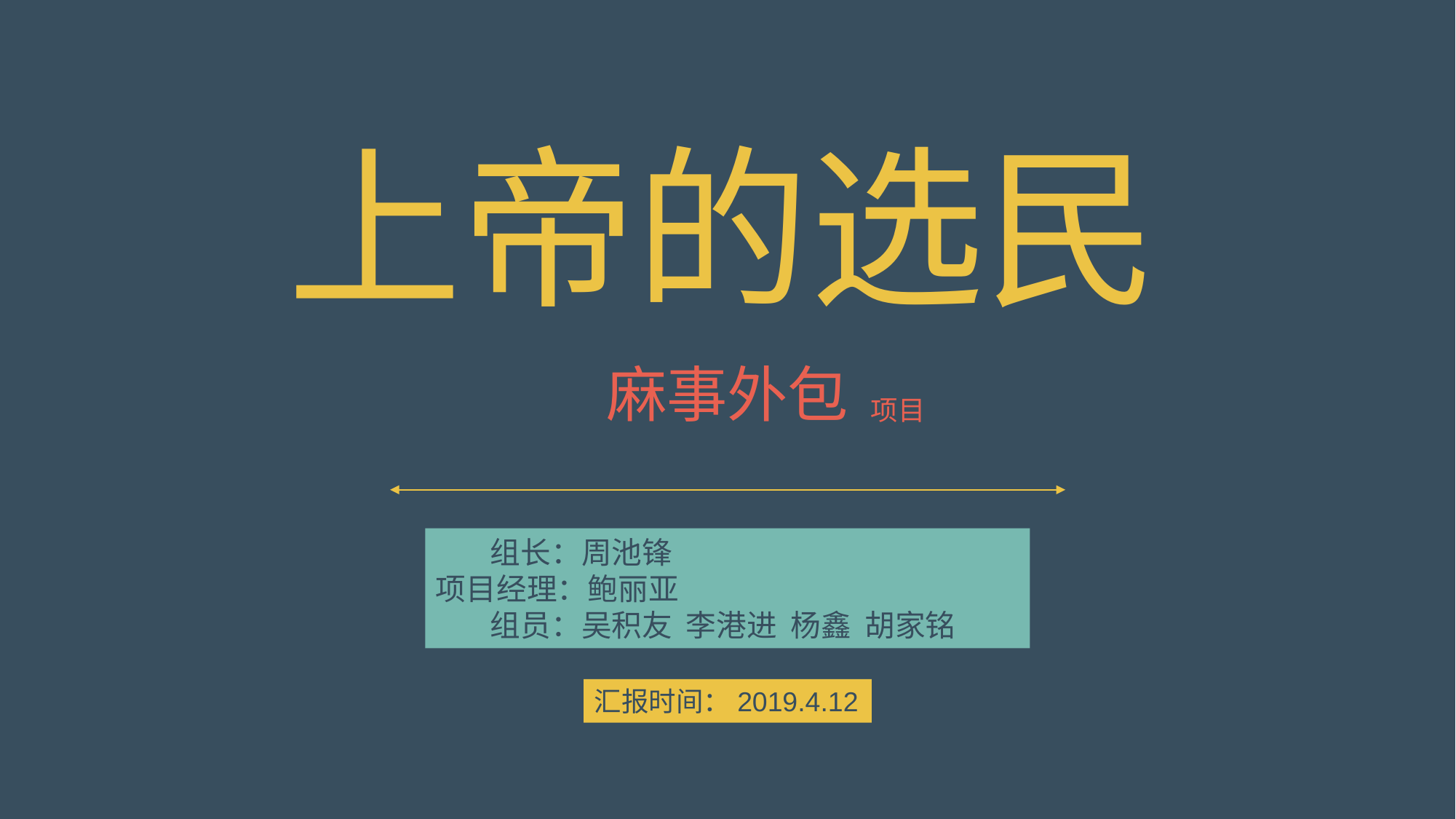

上帝的选民
麻事外包
项目
       组长：周池锋
项目经理：鲍丽亚
       组员：吴积友  李港进  杨鑫  胡家铭
汇报时间：2019.4.12